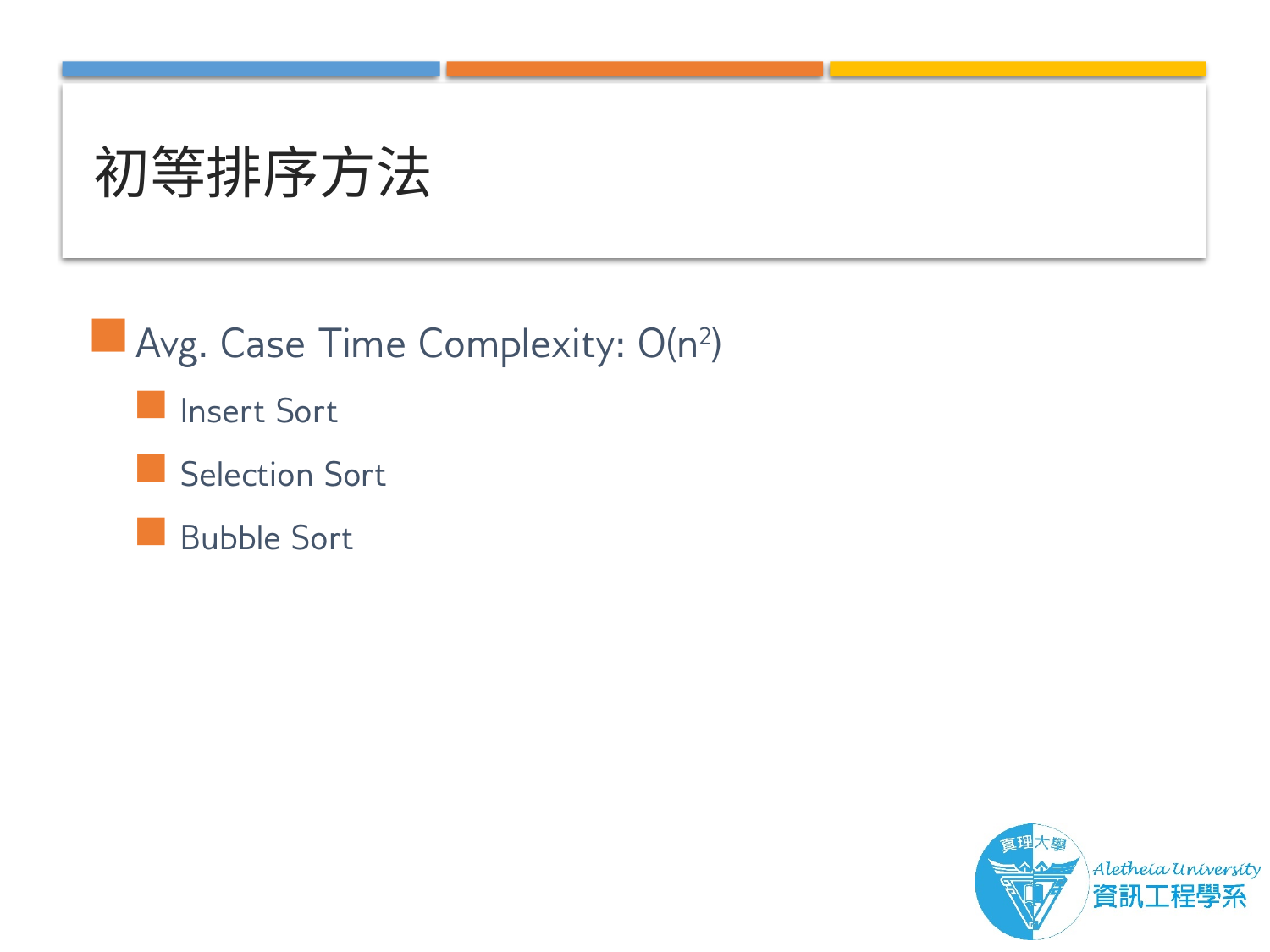

# 初等排序方法
Avg. Case Time Complexity: O(n2)
Insert Sort
Selection Sort
Bubble Sort